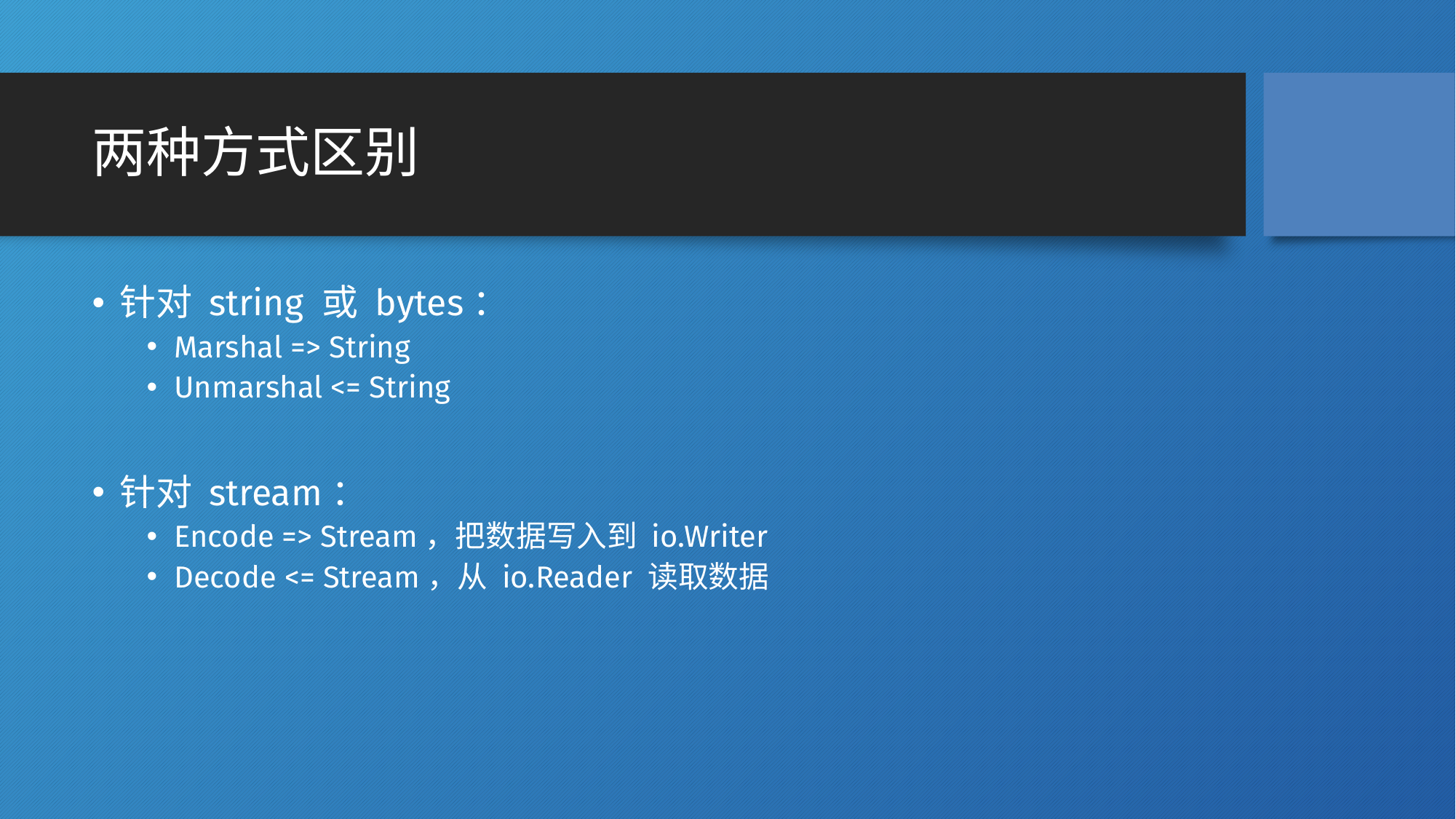

# 两种方式区别
针对 string 或 bytes：
Marshal => String
Unmarshal <= String

针对 stream：
Encode => Stream，把数据写入到 io.Writer
Decode <= Stream，从 io.Reader 读取数据